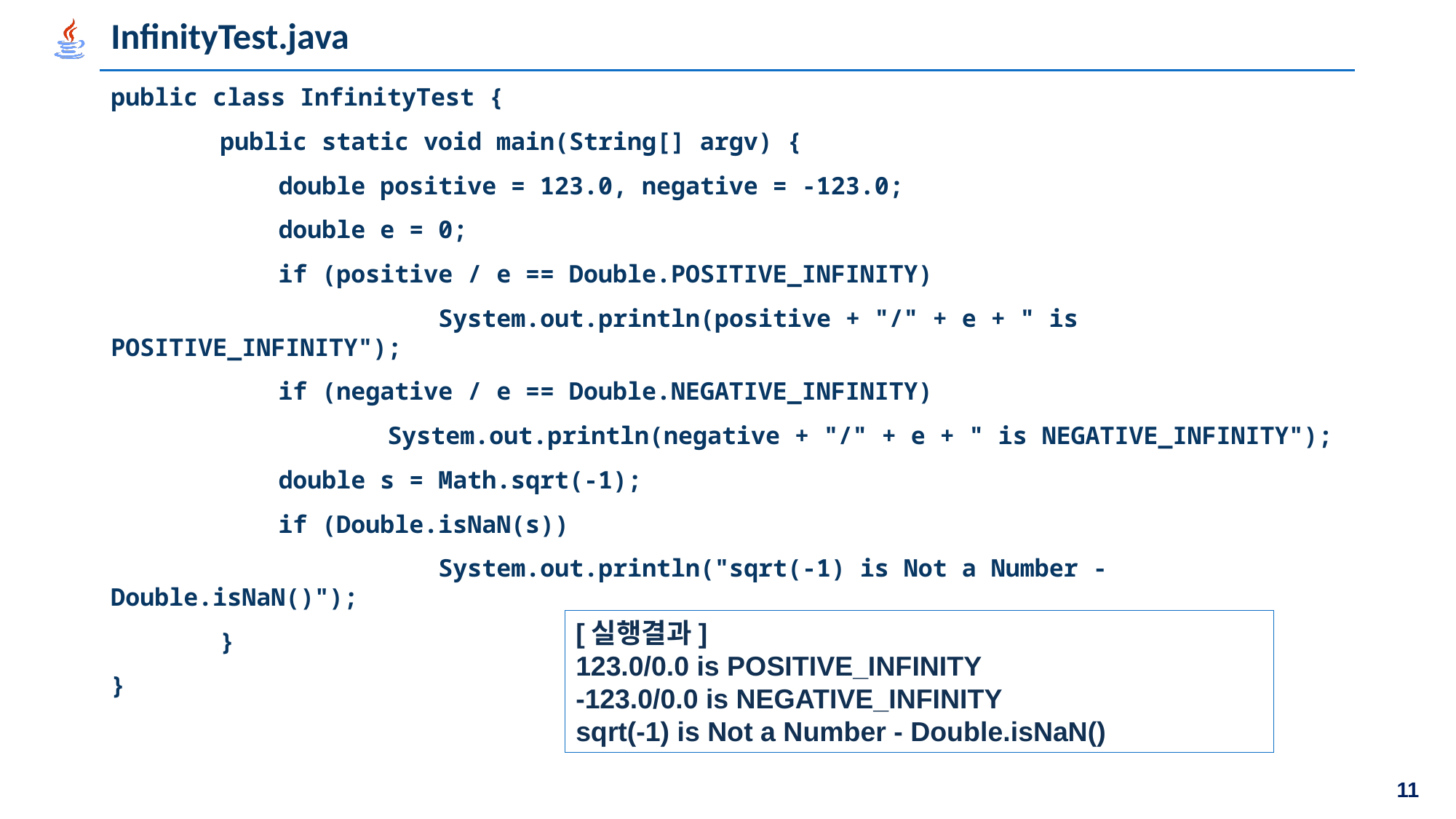

# InfinityTest.java
public class InfinityTest {
	public static void main(String[] argv) {
	    double positive = 123.0, negative = -123.0;
	    double e = 0;
	    if (positive / e == Double.POSITIVE_INFINITY)
	    		System.out.println(positive + "/" + e + " is POSITIVE_INFINITY");
	    if (negative / e == Double.NEGATIVE_INFINITY)
		    System.out.println(negative + "/" + e + " is NEGATIVE_INFINITY");
	    double s = Math.sqrt(-1);
	    if (Double.isNaN(s))
	    		System.out.println("sqrt(-1) is Not a Number - Double.isNaN()");
	}
}

[실행결과]
123.0/0.0 is POSITIVE_INFINITY
-123.0/0.0 is NEGATIVE_INFINITY
sqrt(-1) is Not a Number - Double.isNaN()
11